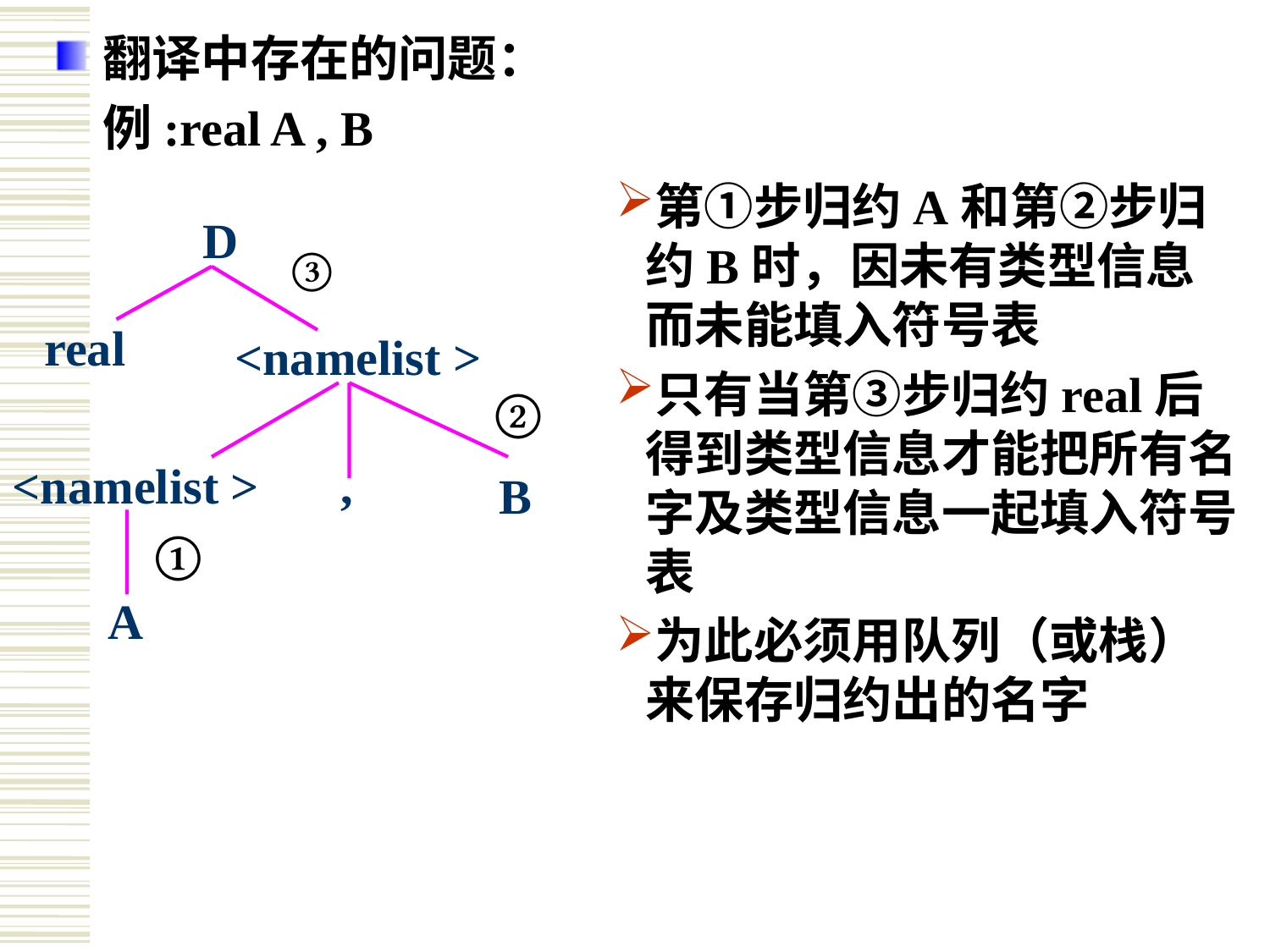

翻译中存在的问题：
	例:real A , B
第①步归约A和第②步归约B时，因未有类型信息而未能填入符号表
只有当第③步归约real后得到类型信息才能把所有名字及类型信息一起填入符号表
为此必须用队列（或栈）来保存归约出的名字
D

real
<namelist >
②

<namelist >
,
B

①
A
③